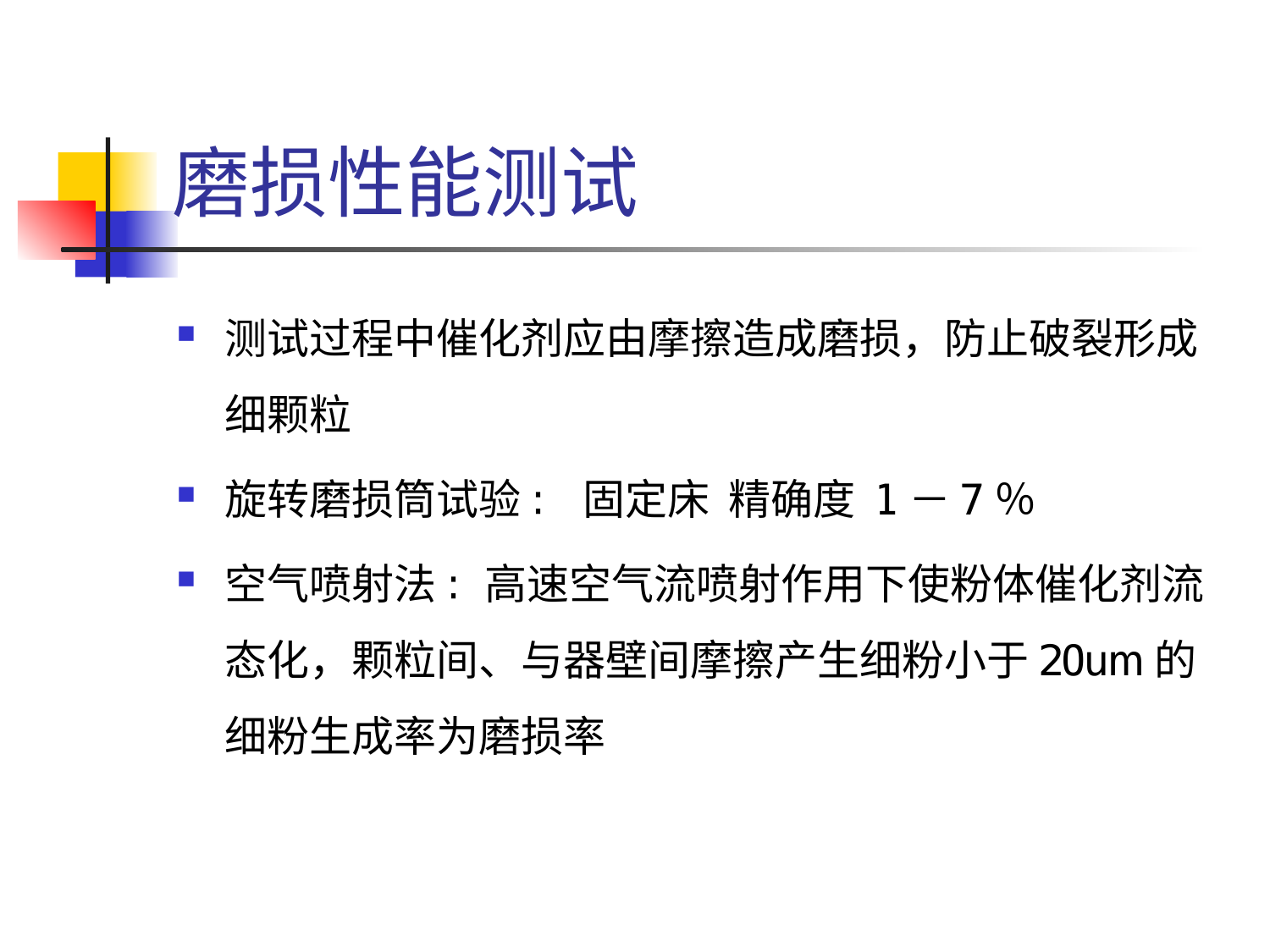

# 磨损性能测试
测试过程中催化剂应由摩擦造成磨损，防止破裂形成细颗粒
旋转磨损筒试验:  固定床  精确度 1－7％
空气喷射法: 高速空气流喷射作用下使粉体催化剂流态化，颗粒间、与器壁间摩擦产生细粉小于20um的细粉生成率为磨损率